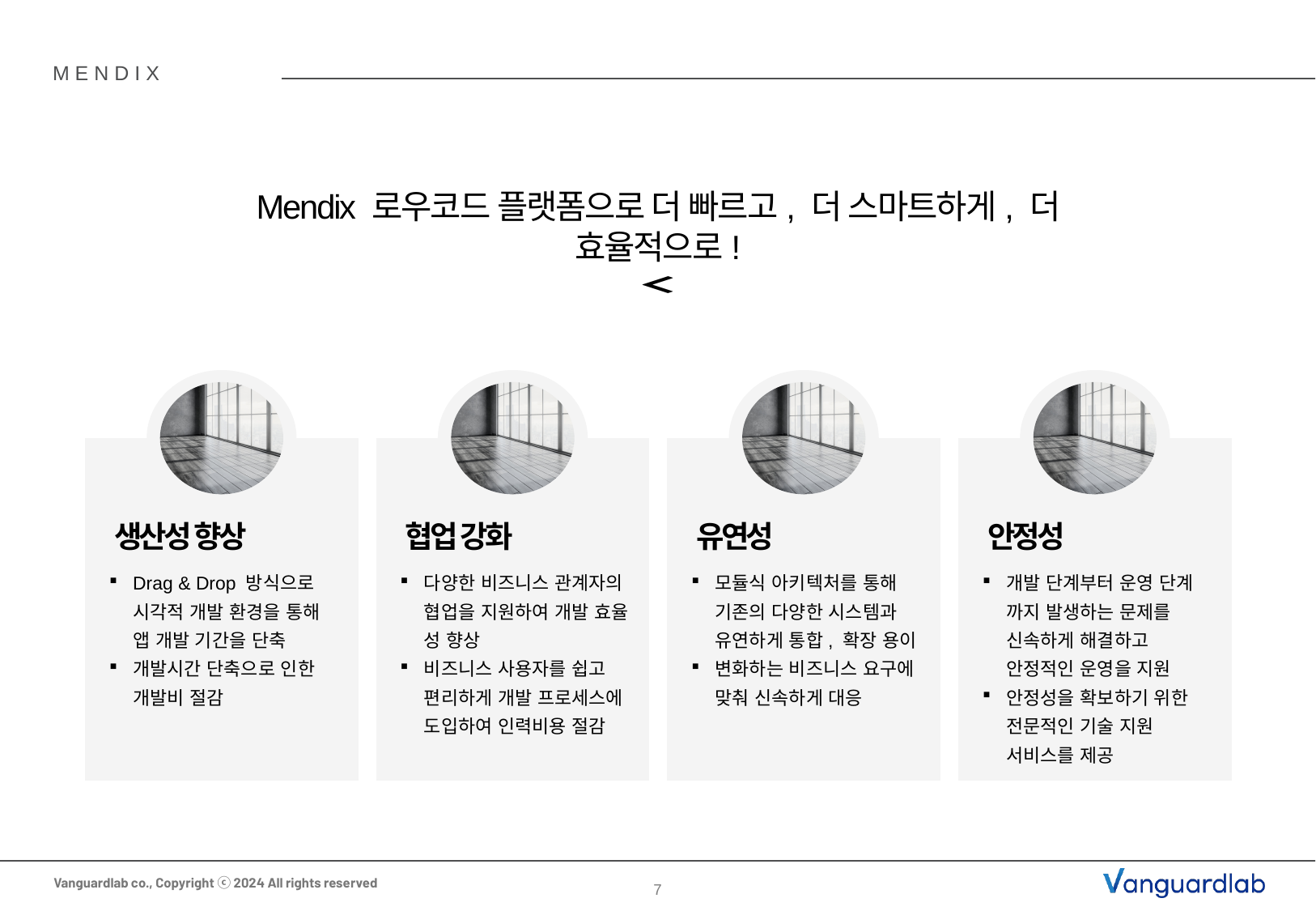

# MENDIX
Mendix 로우코드 플랫폼으로 더 빠르고, 더 스마트하게, 더 효율적으로!

생산성 향상
Drag & Drop 방식으로
시각적 개발 환경을 통해
앱 개발 기간을 단축
개발시간 단축으로 인한
개발비 절감

협업 강화
다양한 비즈니스 관계자의
협업을 지원하여 개발 효율
성 향상
비즈니스 사용자를 쉽고
편리하게 개발 프로세스에
도입하여 인력비용 절감

유연성
모듈식 아키텍처를 통해
기존의 다양한 시스템과
유연하게 통합, 확장 용이
변화하는 비즈니스 요구에
맞춰 신속하게 대응

안정성
개발 단계부터 운영 단계
까지 발생하는 문제를
신속하게 해결하고
안정적인 운영을 지원
안정성을 확보하기 위한
전문적인 기술 지원
서비스를 제공